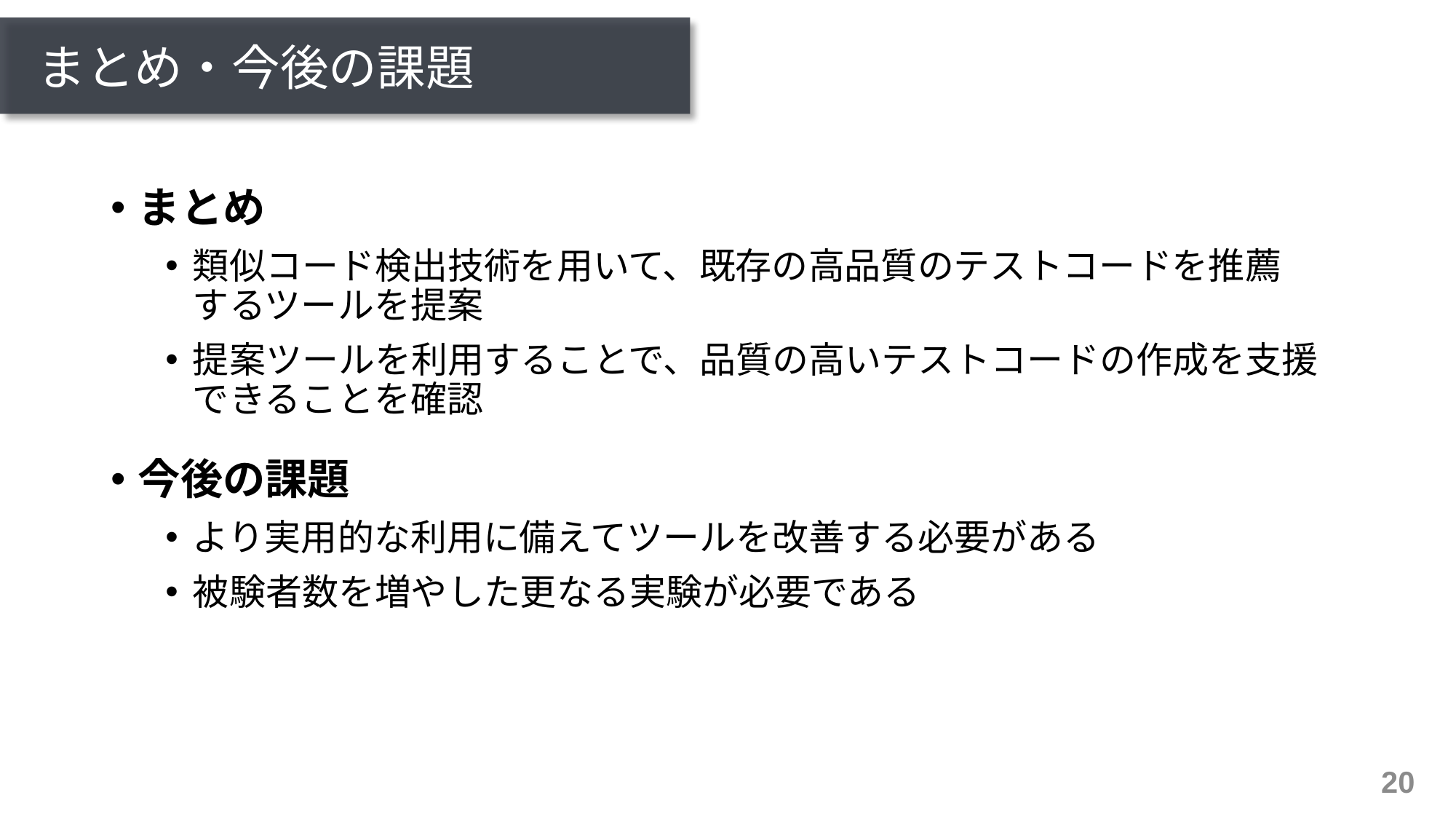

# まとめ・今後の課題
まとめ
類似コード検出技術を用いて、既存の高品質のテストコードを推薦
するツールを提案
提案ツールを利用することで、品質の高いテストコードの作成を支援できることを確認

今後の課題
より実用的な利用に備えてツールを改善する必要がある
被験者数を増やした更なる実験が必要である